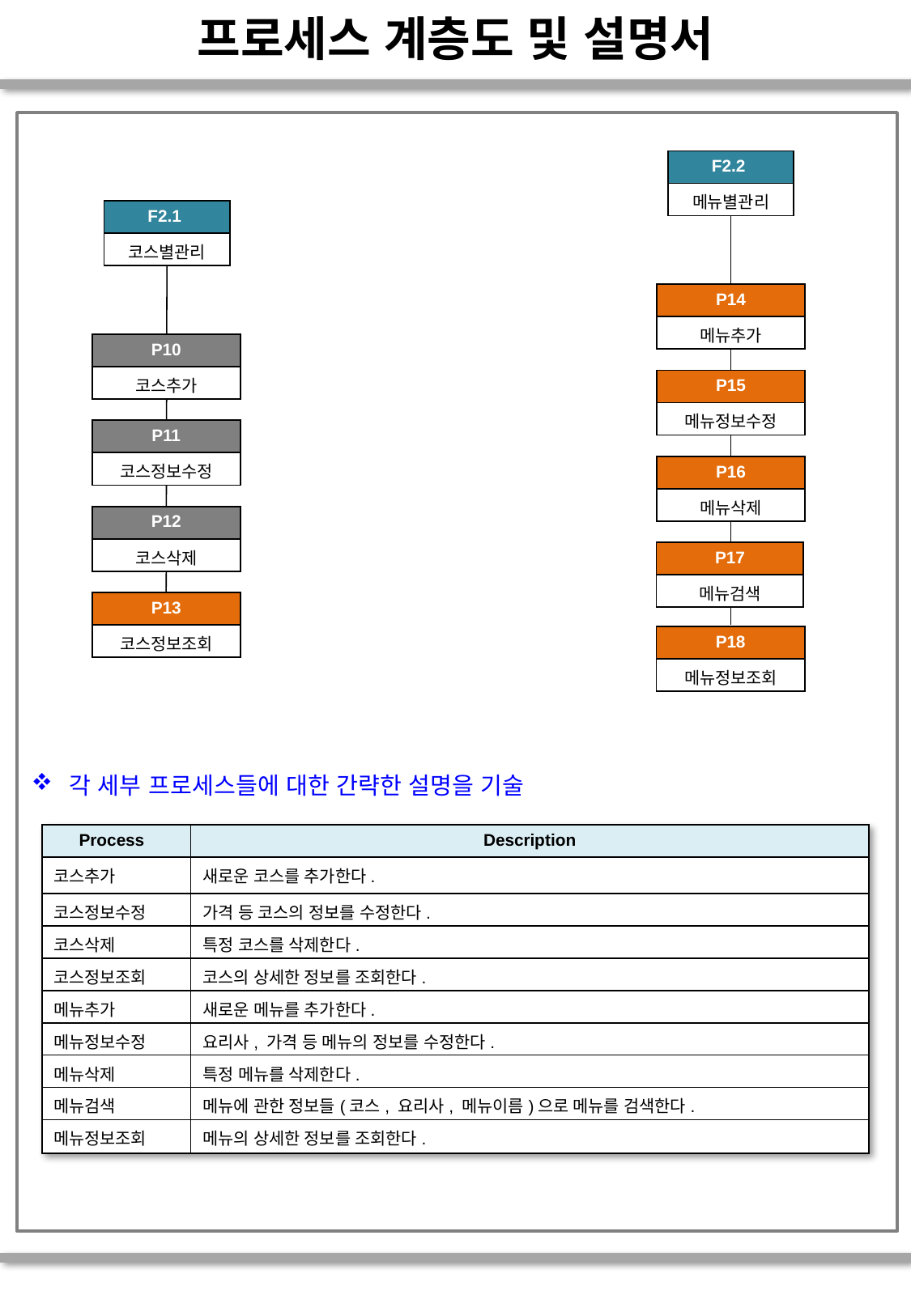

# 프로세스 계층도 및 설명서

| F2.2 |
| --- |
| 메뉴별관리 |
| F2.1 |
| --- |
| 코스별관리 |
| P14 |
| --- |
| 메뉴추가 |
| P10 |
| --- |
| 코스추가 |
| P15 |
| --- |
| 메뉴정보수정 |
| P11 |
| --- |
| 코스정보수정 |
| P16 |
| --- |
| 메뉴삭제 |
| P12 |
| --- |
| 코스삭제 |
| P17 |
| --- |
| 메뉴검색 |
| P13 |
| --- |
| 코스정보조회 |
| P18 |
| --- |
| 메뉴정보조회 |
각 세부 프로세스들에 대한 간략한 설명을 기술
| Process | Description |
| --- | --- |
| 코스추가 | 새로운 코스를 추가한다. |
| 코스정보수정 | 가격 등 코스의 정보를 수정한다. |
| 코스삭제 | 특정 코스를 삭제한다. |
| 코스정보조회 | 코스의 상세한 정보를 조회한다. |
| 메뉴추가 | 새로운 메뉴를 추가한다. |
| 메뉴정보수정 | 요리사, 가격 등 메뉴의 정보를 수정한다. |
| 메뉴삭제 | 특정 메뉴를 삭제한다. |
| 메뉴검색 | 메뉴에 관한 정보들(코스, 요리사, 메뉴이름)으로 메뉴를 검색한다. |
| 메뉴정보조회 | 메뉴의 상세한 정보를 조회한다. |